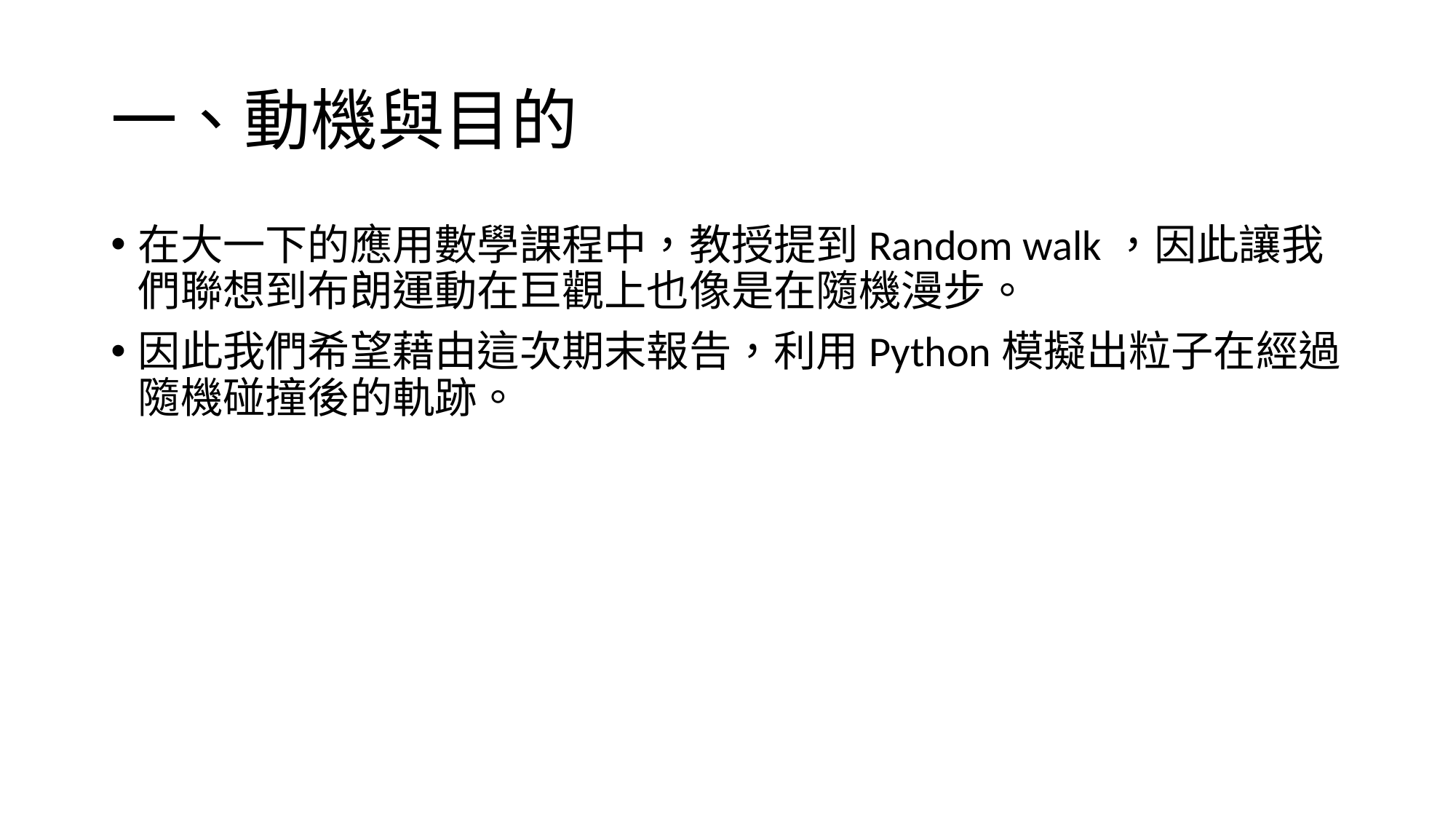

# 一、動機與目的
在大一下的應用數學課程中，教授提到Random walk，因此讓我們聯想到布朗運動在巨觀上也像是在隨機漫步。
因此我們希望藉由這次期末報告，利用Python模擬出粒子在經過隨機碰撞後的軌跡。